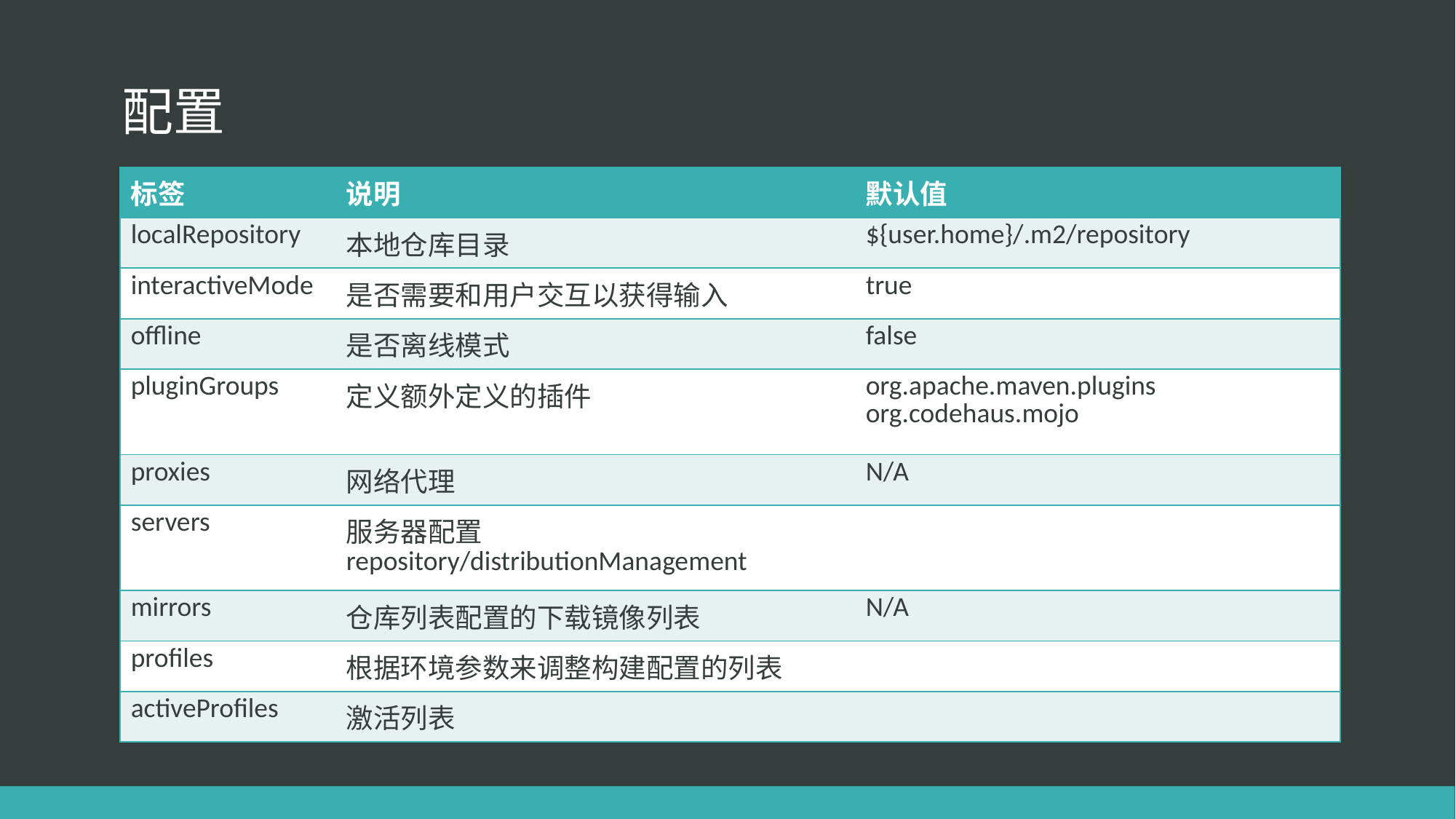

# 配置
| 标签 | 说明 | 默认值 |
| --- | --- | --- |
| localRepository | 本地仓库目录 | ${user.home}/.m2/repository |
| interactiveMode | 是否需要和用户交互以获得输入 | true |
| offline | 是否离线模式 | false |
| pluginGroups | 定义额外定义的插件 | org.apache.maven.plugins org.codehaus.mojo |
| proxies | 网络代理 | N/A |
| servers | 服务器配置 repository/distributionManagement |  |
| mirrors | 仓库列表配置的下载镜像列表 | N/A |
| profiles | 根据环境参数来调整构建配置的列表 |  |
| activeProfiles | 激活列表 |  |